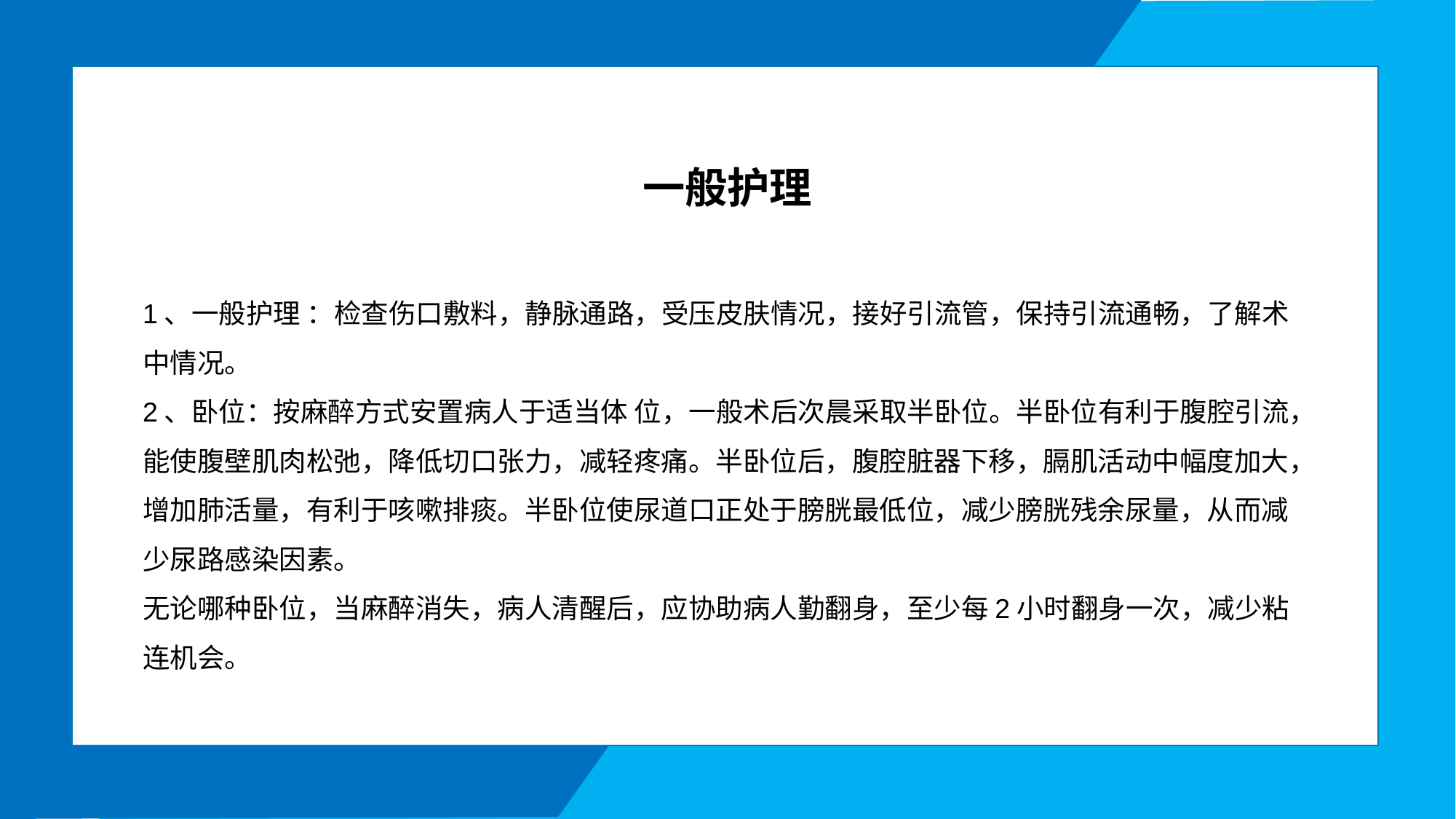

一般护理
1、一般护理 ：检查伤口敷料，静脉通路，受压皮肤情况，接好引流管，保持引流通畅，了解术中情况。
2、卧位：按麻醉方式安置病人于适当体 位，一般术后次晨采取半卧位。半卧位有利于腹腔引流，能使腹壁肌肉松弛，降低切口张力，减轻疼痛。半卧位后，腹腔脏器下移，膈肌活动中幅度加大，增加肺活量，有利于咳嗽排痰。半卧位使尿道口正处于膀胱最低位，减少膀胱残余尿量，从而减少尿路感染因素。
无论哪种卧位，当麻醉消失，病人清醒后，应协助病人勤翻身，至少每2小时翻身一次，减少粘连机会。